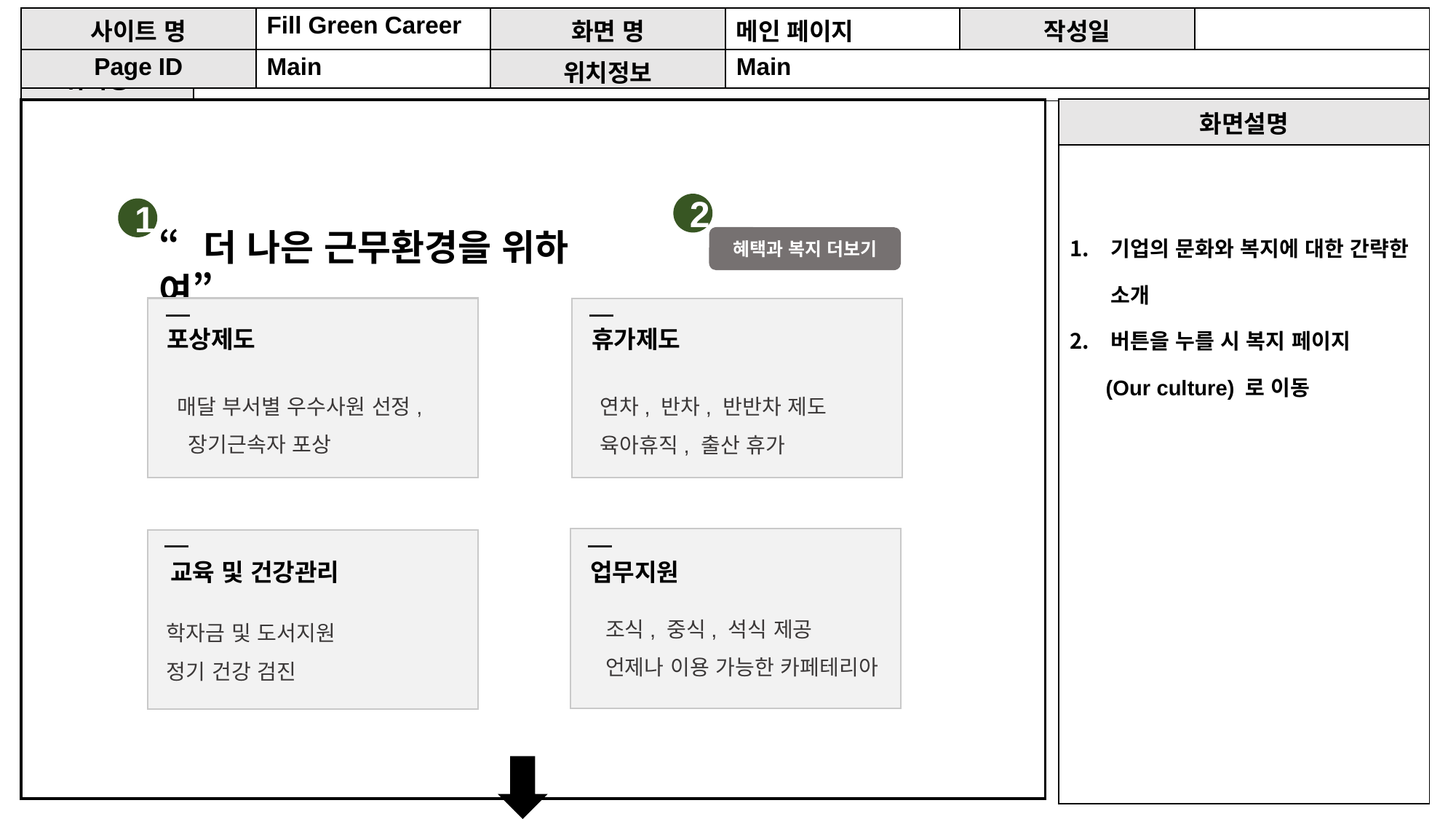

Fill Green Career
| 사이트 명 | Fill Green Career | 화면 명 | 메인 페이지 | 작성일 |  |
| --- | --- | --- | --- | --- | --- |
| Page ID | Main | 위치정보 | Main |  |  |
| 사이트 명 | PURMEE SEARCH | 화면 명 | 메인 페이지 | 작성일 | 2022-10-08 |
| --- | --- | --- | --- | --- | --- |
| 위치정보 | Main |  |  |  |  |

| 화면설명 |
| --- |
| 기업의 문화와 복지에 대한 간략한 소개 버튼을 누를 시 복지 페이지 (Our culture) 로 이동 |

2
1
“더 나은 근무환경을 위하여”
혜택과 복지 더보기

포상제도
휴가제도
매달 부서별 우수사원 선정,
 장기근속자 포상
연차, 반차, 반반차 제도
육아휴직, 출산 휴가

교육 및 건강관리
업무지원
조식, 중식, 석식 제공
언제나 이용 가능한 카페테리아

학자금 및 도서지원
정기 건강 검진